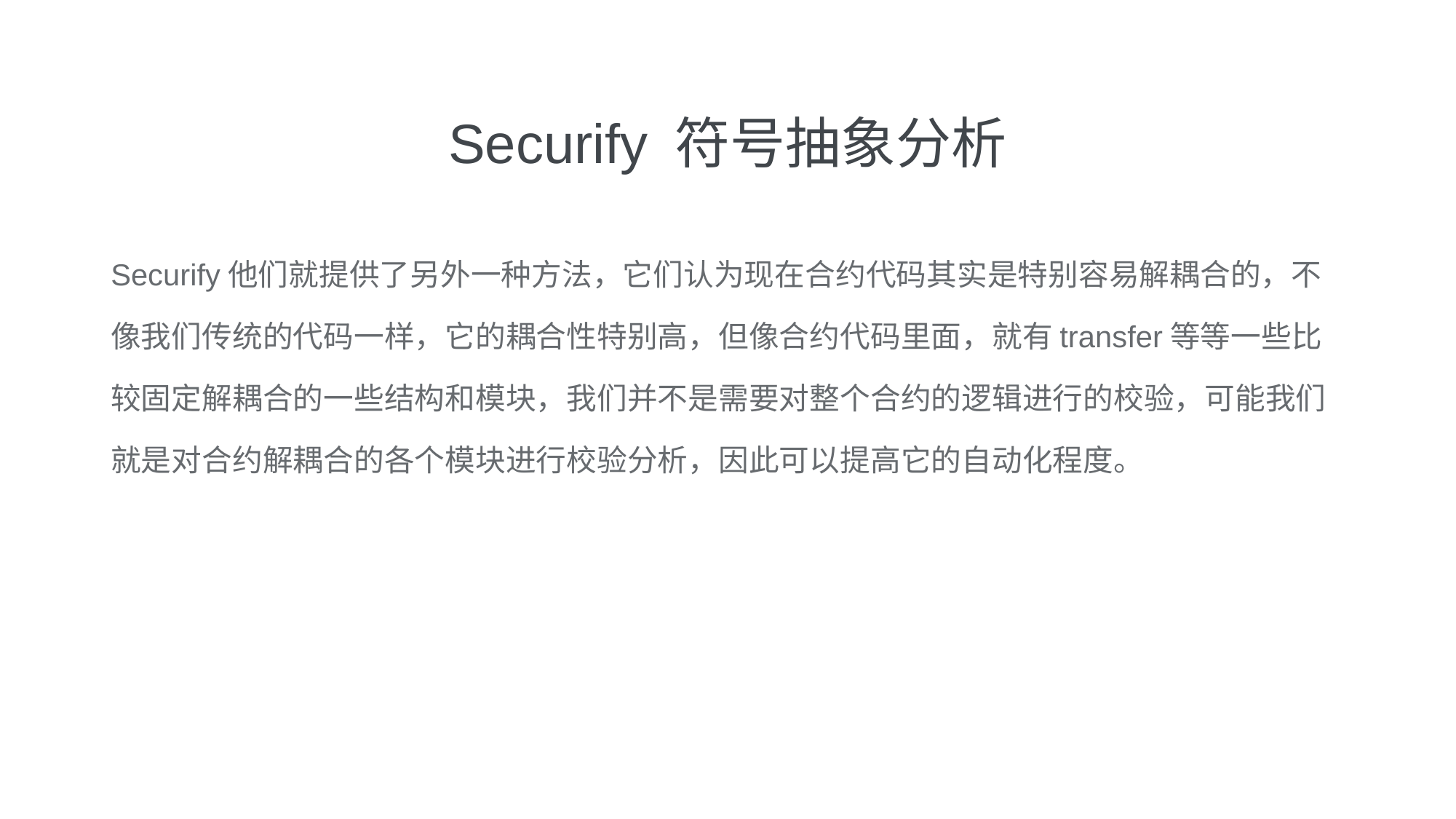

Securify 符号抽象分析
Securify他们就提供了另外一种方法，它们认为现在合约代码其实是特别容易解耦合的，不像我们传统的代码一样，它的耦合性特别高，但像合约代码里面，就有transfer等等一些比较固定解耦合的一些结构和模块，我们并不是需要对整个合约的逻辑进行的校验，可能我们就是对合约解耦合的各个模块进行校验分析，因此可以提高它的自动化程度。